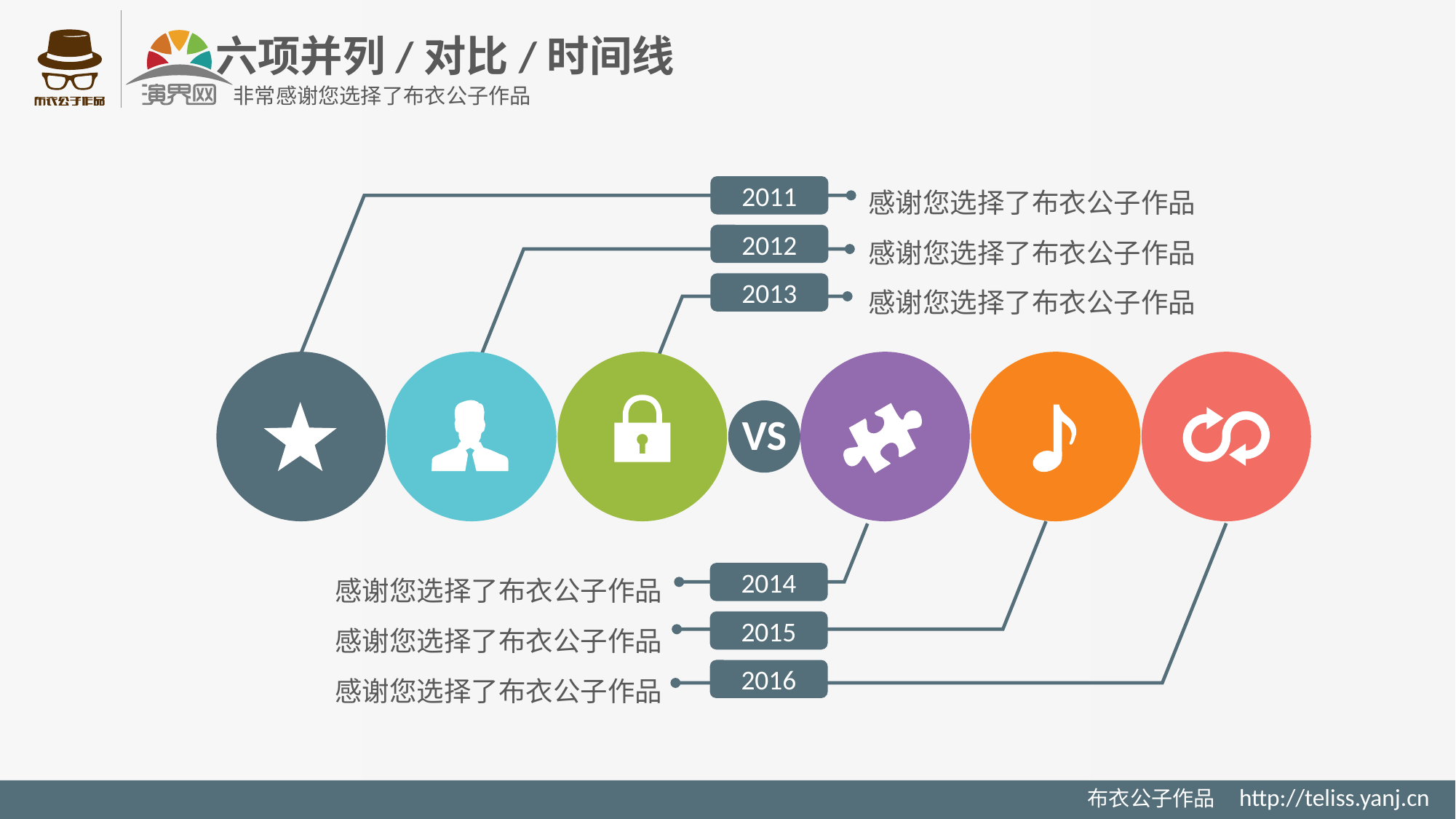

六项并列/对比/时间线
非常感谢您选择了布衣公子作品
感谢您选择了布衣公子作品
2011

感谢您选择了布衣公子作品
2012

感谢您选择了布衣公子作品
2013

VS

感谢您选择了布衣公子作品
2014
感谢您选择了布衣公子作品
2015
感谢您选择了布衣公子作品
2016
布衣公子作品    http://teliss.yanj.cn